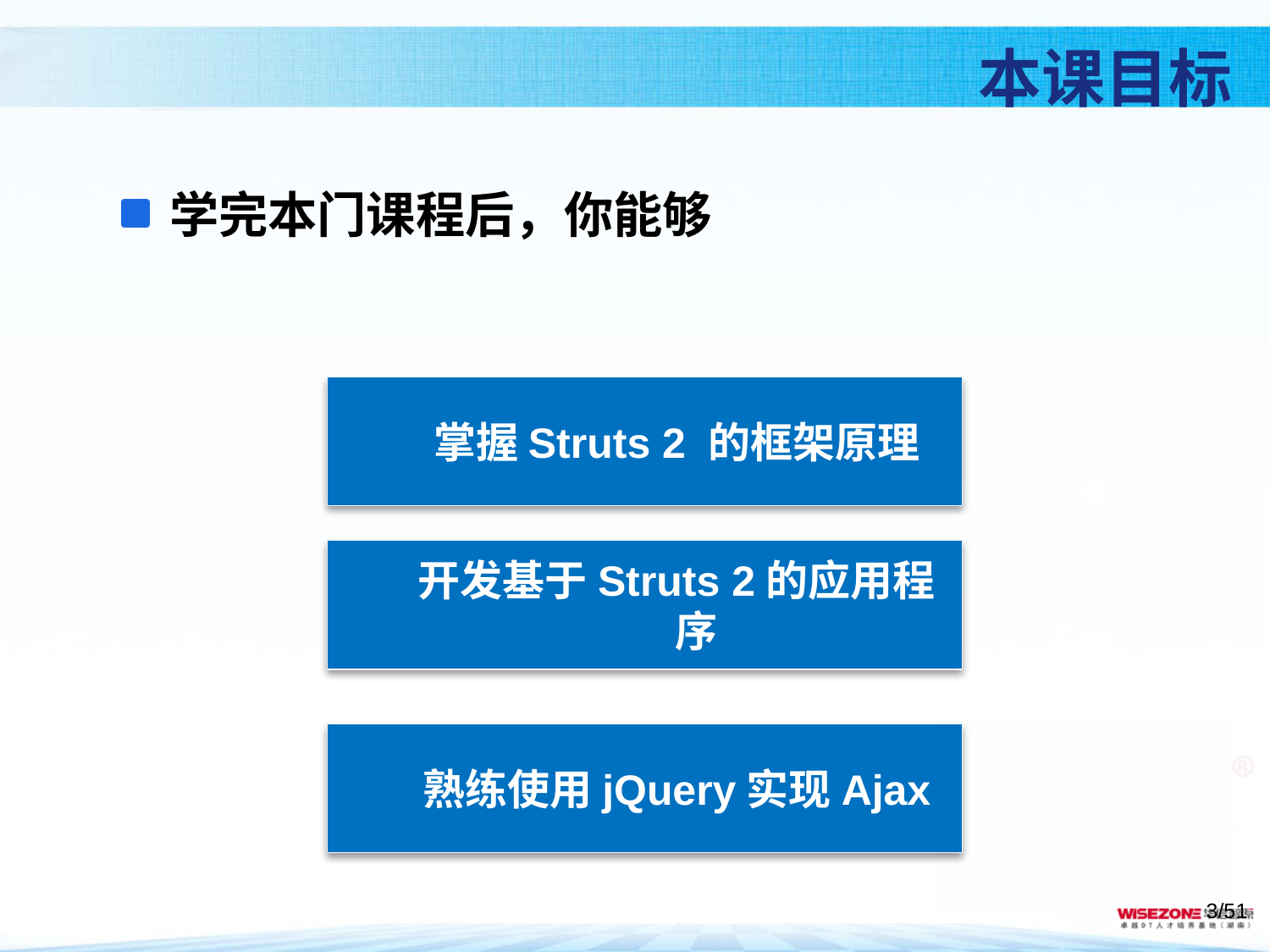

# 本课目标
学完本门课程后，你能够

掌握Struts 2 的框架原理

开发基于Struts 2的应用程序

熟练使用jQuery实现Ajax

3/51